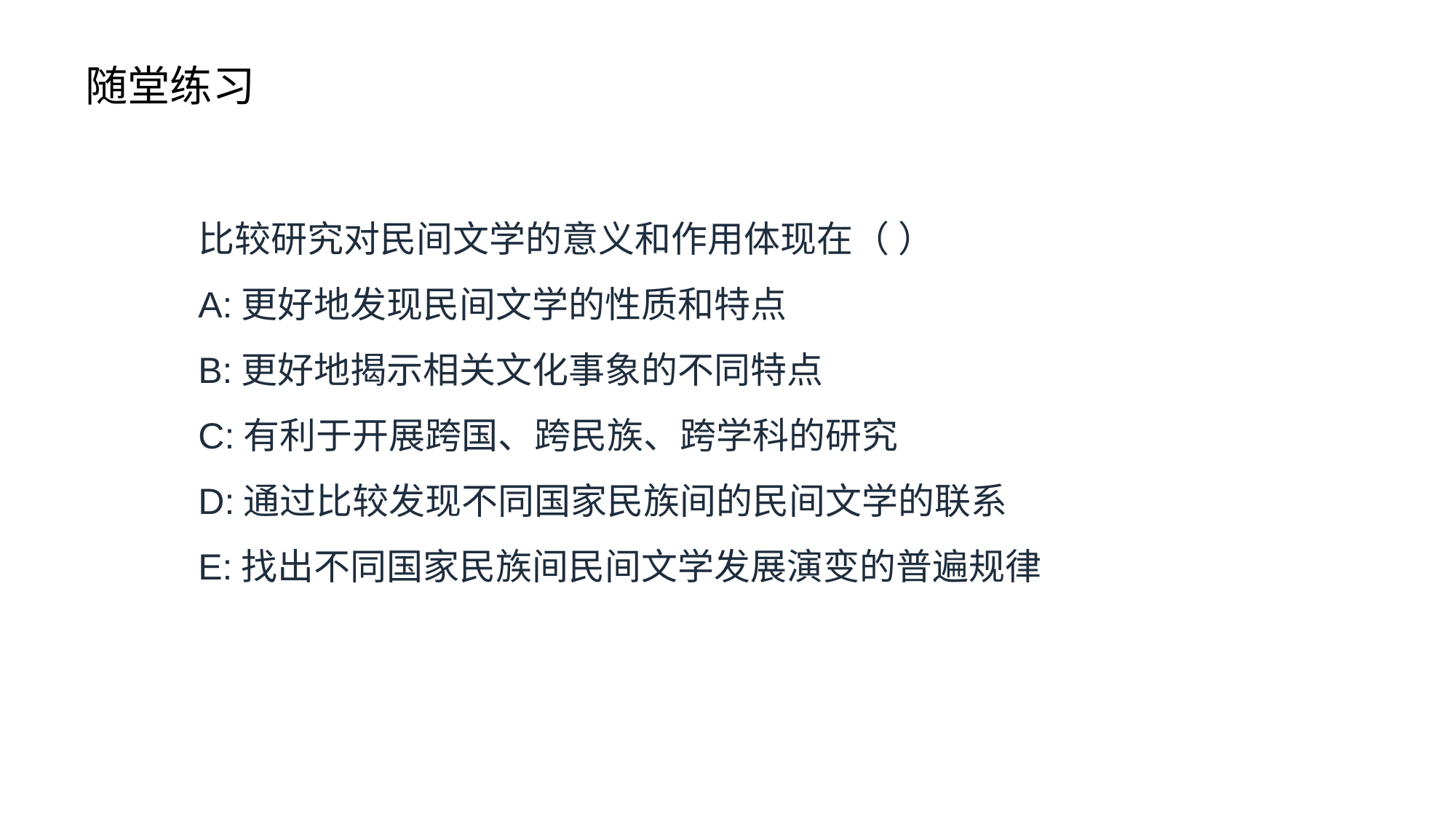

随堂练习
比较研究对民间文学的意义和作用体现在（ ）
A:更好地发现民间文学的性质和特点
B:更好地揭示相关文化事象的不同特点
C:有利于开展跨国、跨民族、跨学科的研究
D:通过比较发现不同国家民族间的民间文学的联系
E:找出不同国家民族间民间文学发展演变的普遍规律